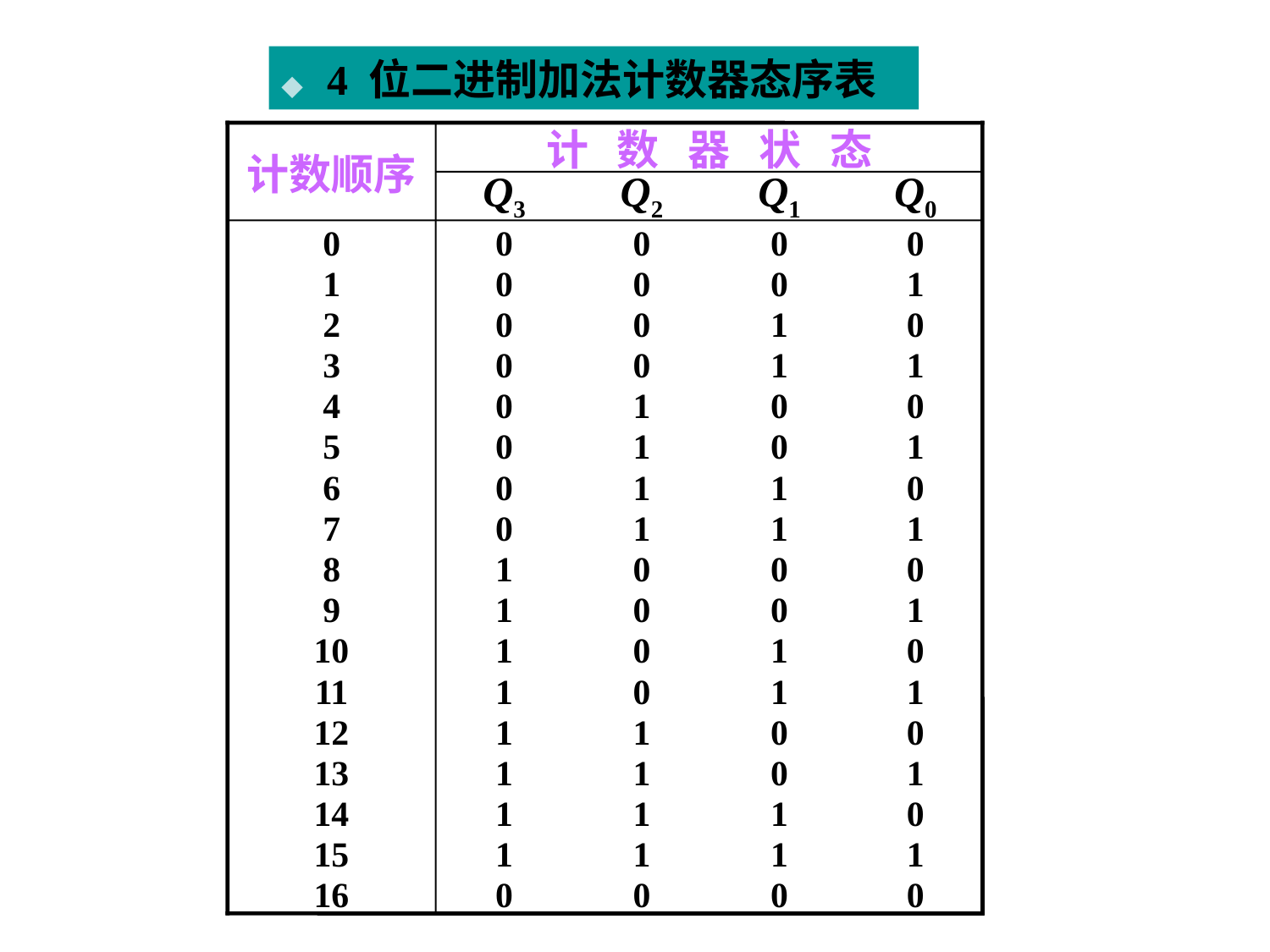

◆  4 位二进制加法计数器态序表
计数顺序

计   数   器   状   态

Q3
Q2
Q1
Q0

0

0
0
0
0
1
0
0
0
1
2
0
0
1
0
3
0
0
1
1
4
0
1
0
0
5
0
1
0
1
6
0
1
1
0
7
0
1
1
1
8
1
0
0
0
9
1
0
0
1
10
1
0
1
0
11
1
0
1
1
12
1
1
0
0
13
1
1
0
1
14
1
1
1
0
15
1
1
1
1
16
0
0
0
0